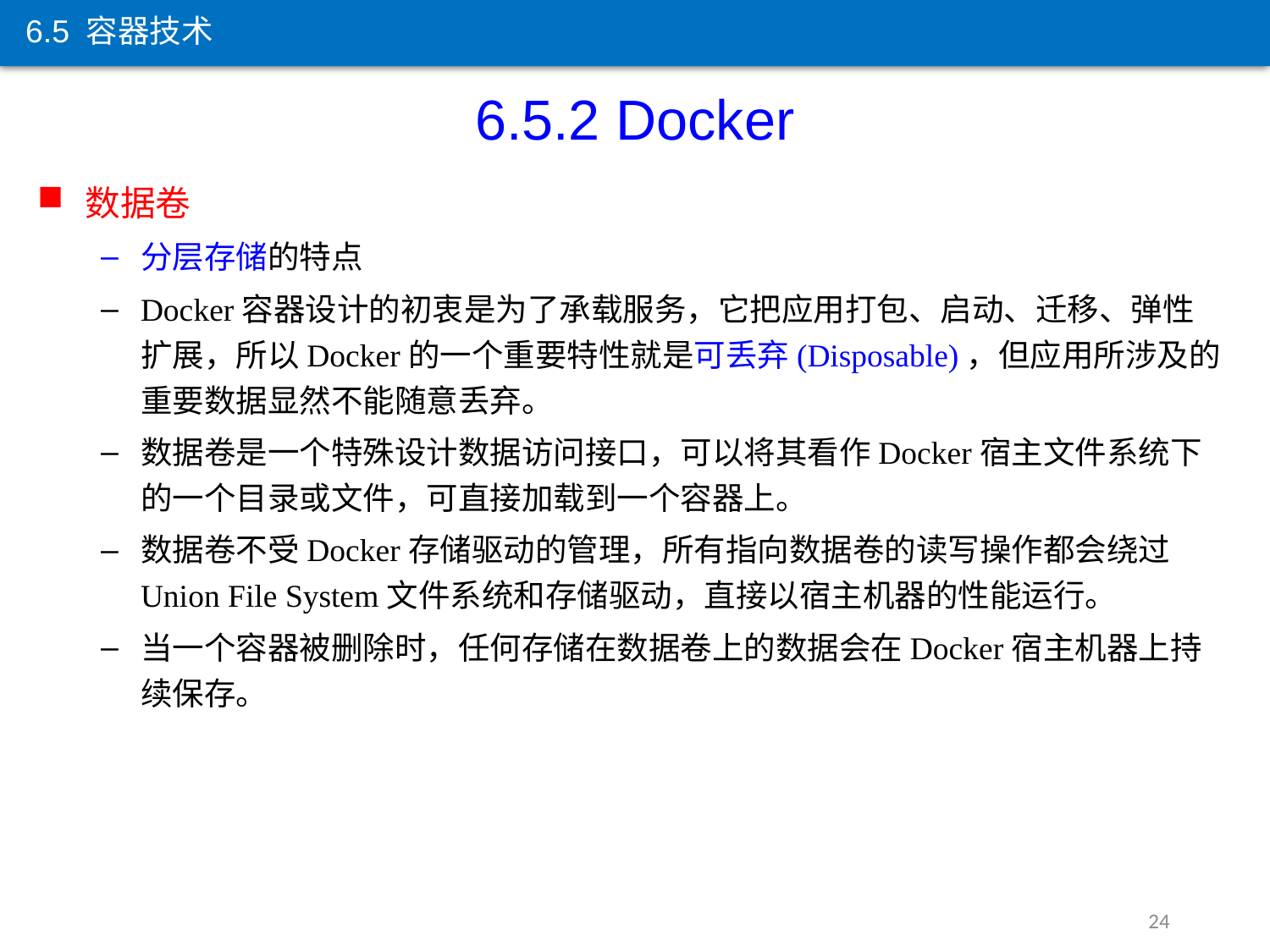

6.5 容器技术
6.5.2 Docker
数据卷
分层存储的特点
Docker容器设计的初衷是为了承载服务，它把应用打包、启动、迁移、弹性扩展，所以Docker的一个重要特性就是可丢弃(Disposable)，但应用所涉及的重要数据显然不能随意丢弃。
数据卷是一个特殊设计数据访问接口，可以将其看作Docker宿主文件系统下的一个目录或文件，可直接加载到一个容器上。
数据卷不受Docker存储驱动的管理，所有指向数据卷的读写操作都会绕过Union File System文件系统和存储驱动，直接以宿主机器的性能运行。
当一个容器被删除时，任何存储在数据卷上的数据会在Docker宿主机器上持续保存。
24